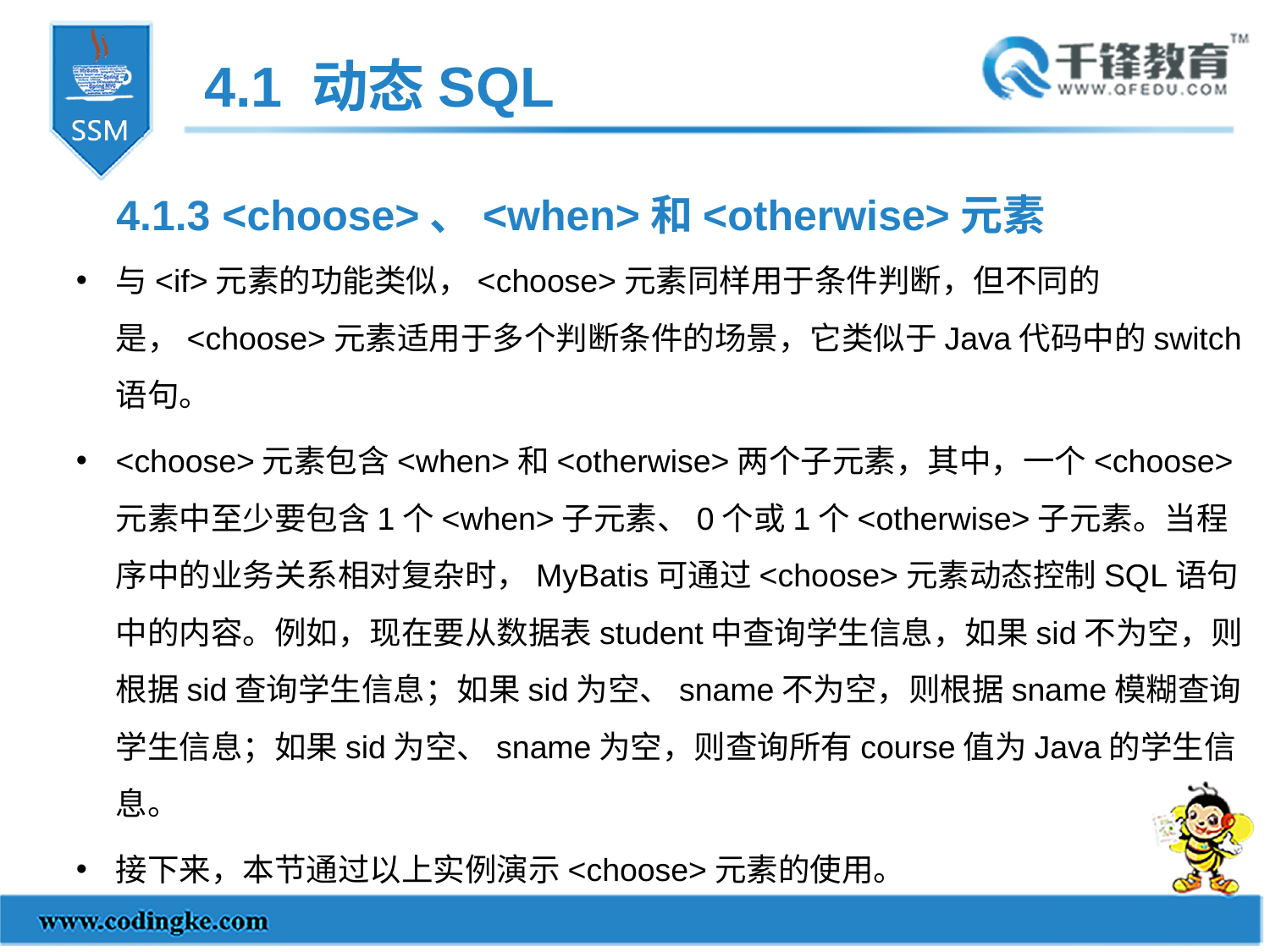

4.1 动态SQL
4.1.3 <choose>、<when>和<otherwise>元素
与<if>元素的功能类似，<choose>元素同样用于条件判断，但不同的是，<choose>元素适用于多个判断条件的场景，它类似于Java代码中的switch语句。
<choose>元素包含<when>和<otherwise>两个子元素，其中，一个<choose>元素中至少要包含1个<when>子元素、0个或1个<otherwise>子元素。当程序中的业务关系相对复杂时，MyBatis可通过<choose>元素动态控制SQL语句中的内容。例如，现在要从数据表student中查询学生信息，如果sid不为空，则根据sid查询学生信息；如果sid为空、sname不为空，则根据sname模糊查询学生信息；如果sid为空、sname为空，则查询所有course值为Java的学生信息。
接下来，本节通过以上实例演示<choose>元素的使用。